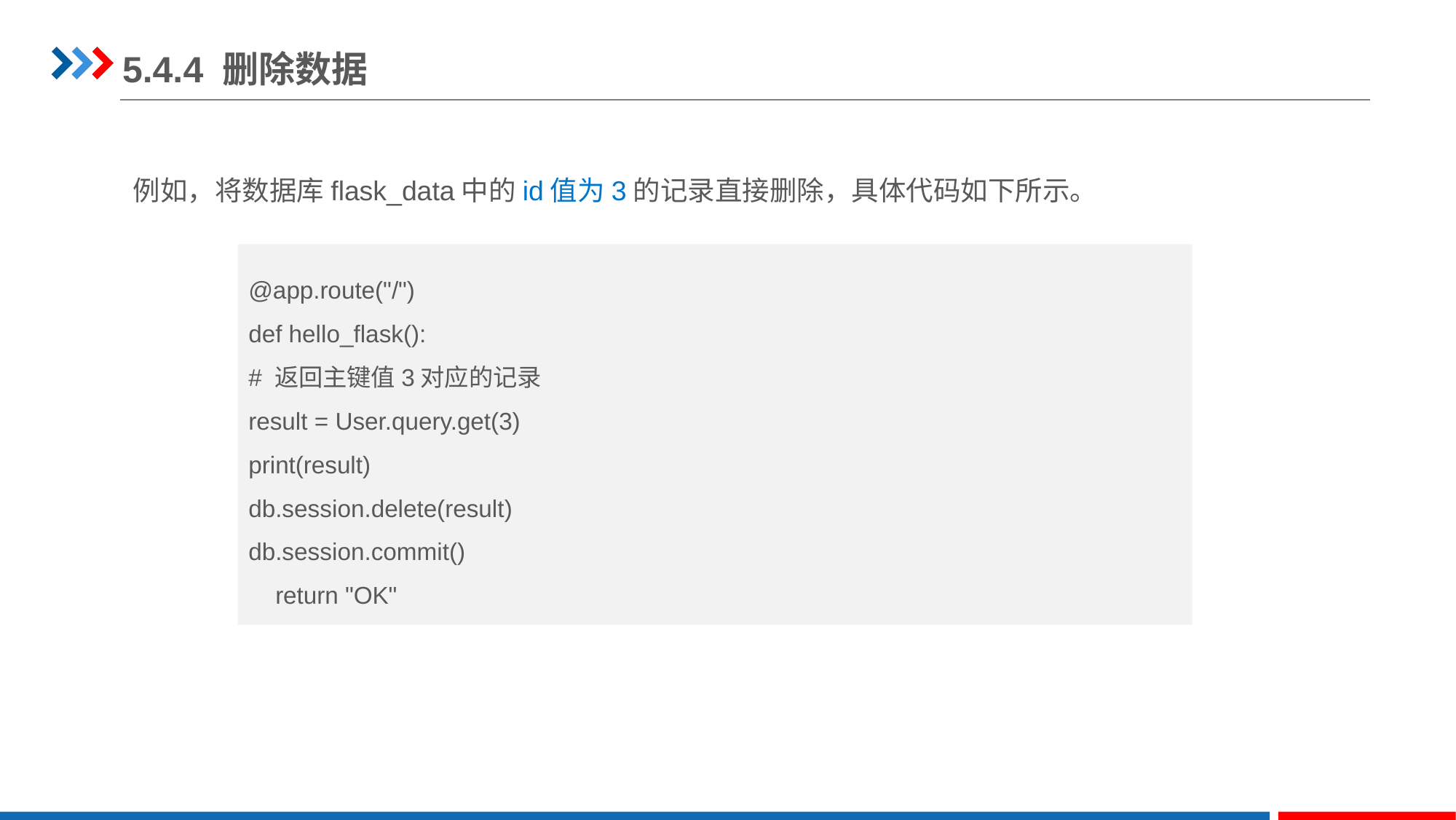

5.4.4 删除数据
例如，将数据库flask_data中的id值为3的记录直接删除，具体代码如下所示。
@app.route("/")
def hello_flask():
# 返回主键值3对应的记录
result = User.query.get(3)
print(result)
db.session.delete(result)
db.session.commit()
    return "OK"